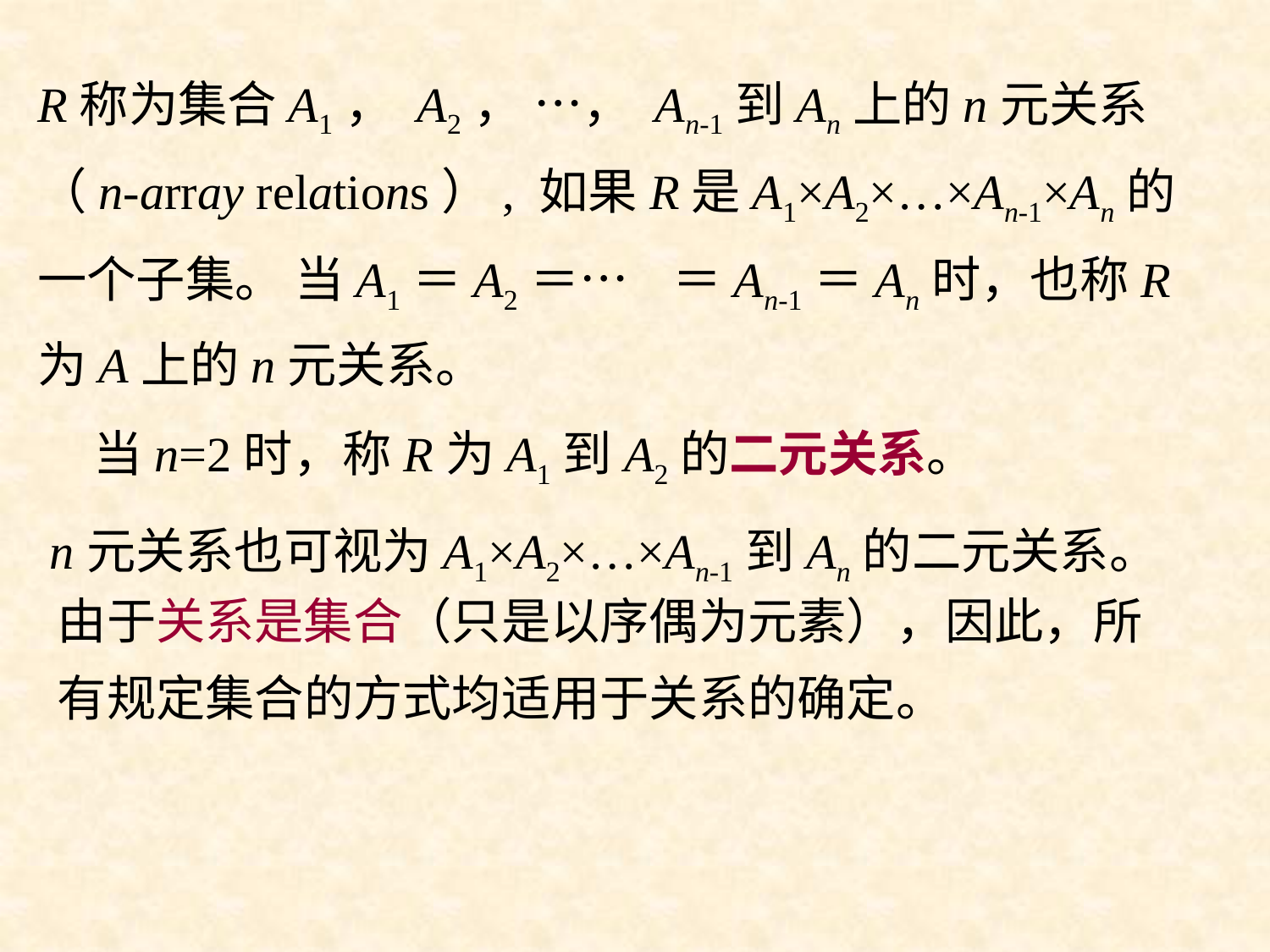

R称为集合A1， A2， …， An-1到An上的n元关系（n-array relations）, 如果R是A1×A2×…×An-1×An的一个子集。 当A1＝A2＝…    ＝An-1＝An时，也称R为A上的n元关系。
    当n=2时，称R为A1到A2的二元关系。
 n元关系也可视为A1×A2×…×An-1到An的二元关系。
由于关系是集合（只是以序偶为元素），因此，所有规定集合的方式均适用于关系的确定。